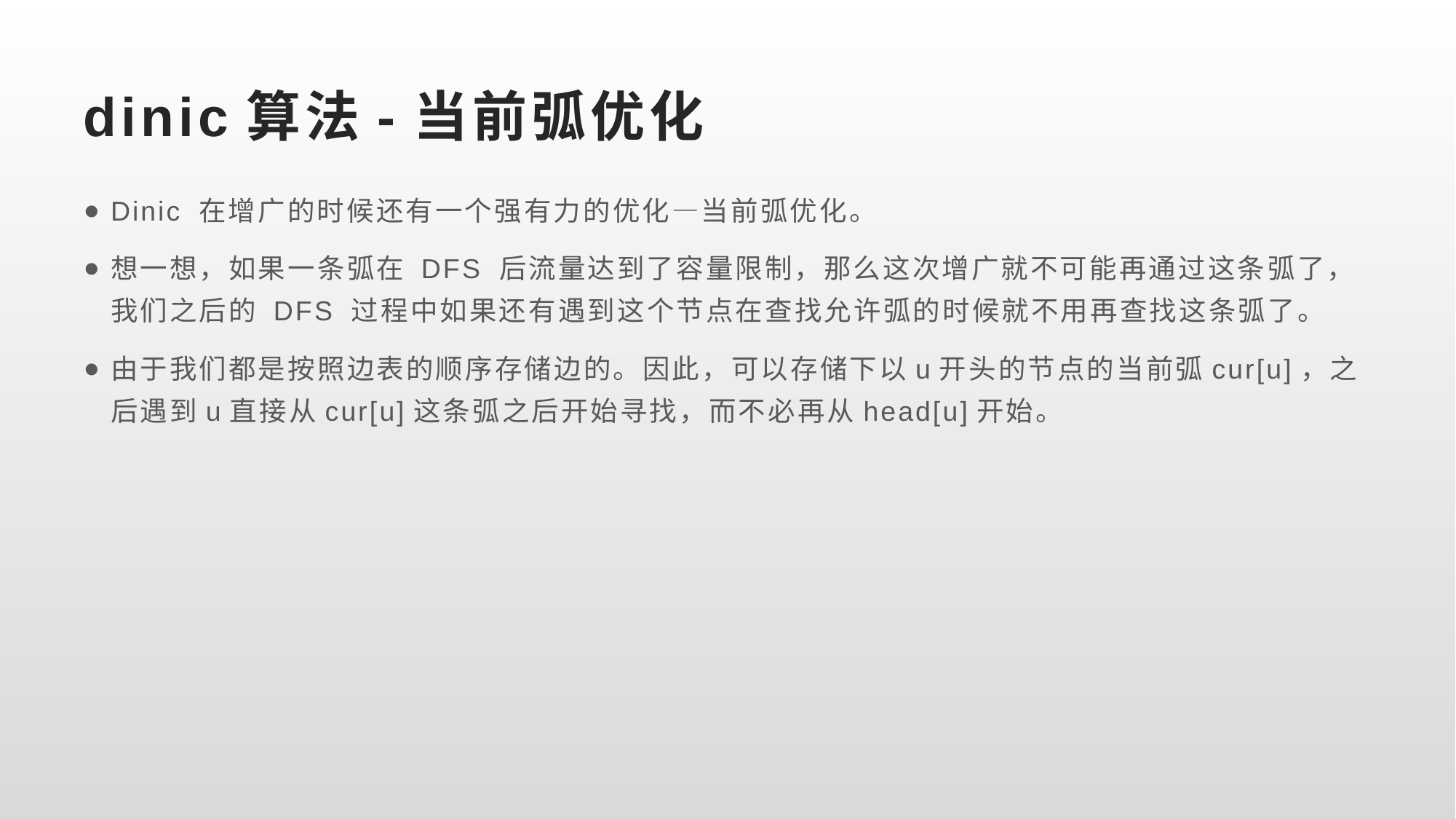

# dinic算法-当前弧优化
Dinic 在增广的时候还有一个强有力的优化—当前弧优化。
想一想，如果一条弧在 DFS 后流量达到了容量限制，那么这次增广就不可能再通过这条弧了，我们之后的 DFS 过程中如果还有遇到这个节点在查找允许弧的时候就不用再查找这条弧了。
由于我们都是按照边表的顺序存储边的。因此，可以存储下以u开头的节点的当前弧cur[u]，之后遇到u直接从cur[u]这条弧之后开始寻找，而不必再从head[u]开始。